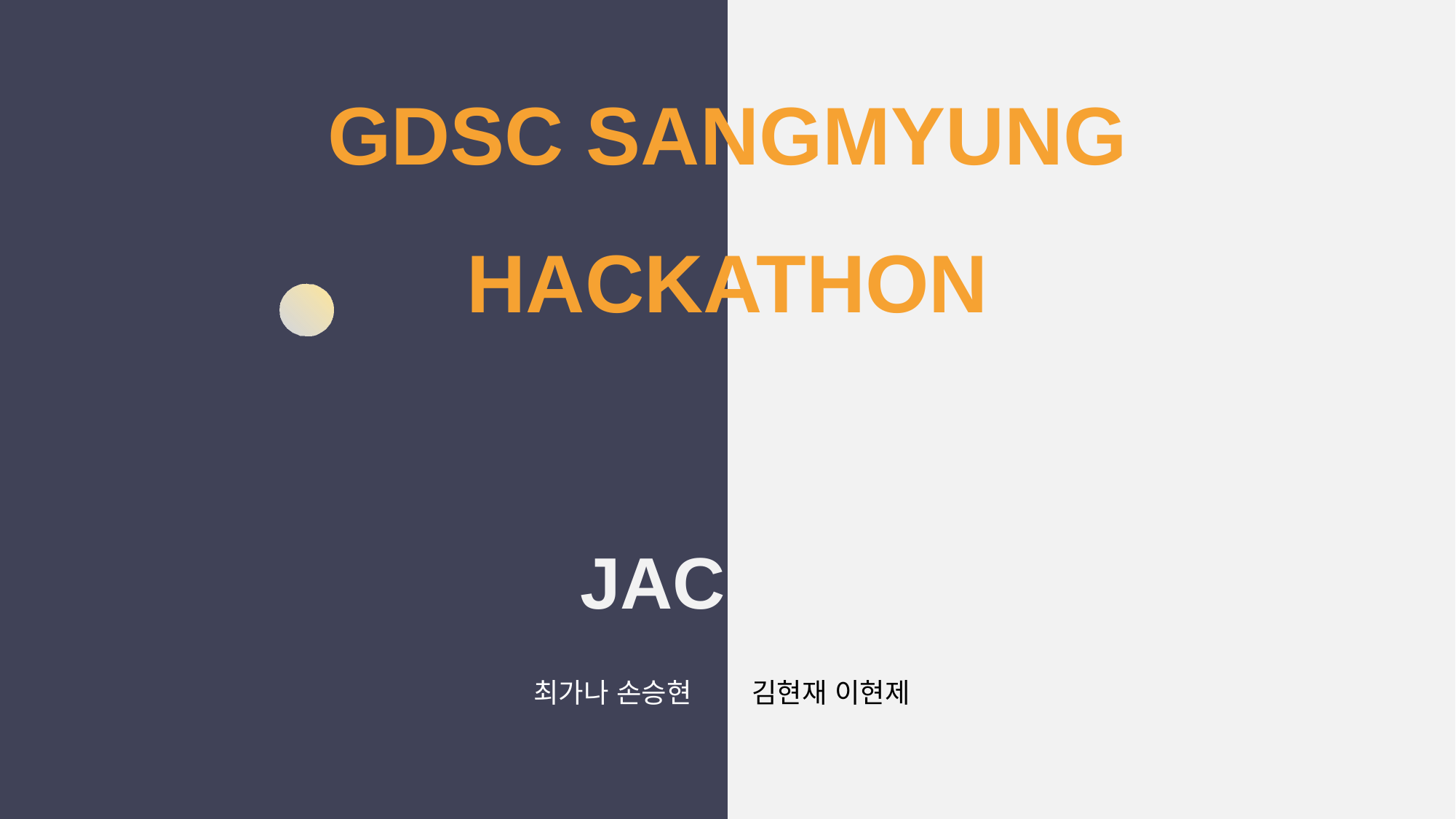

GDSC SANGMYUNG HACKATHON

JACPOT

POT
최가나 손승현	김현재 이현제